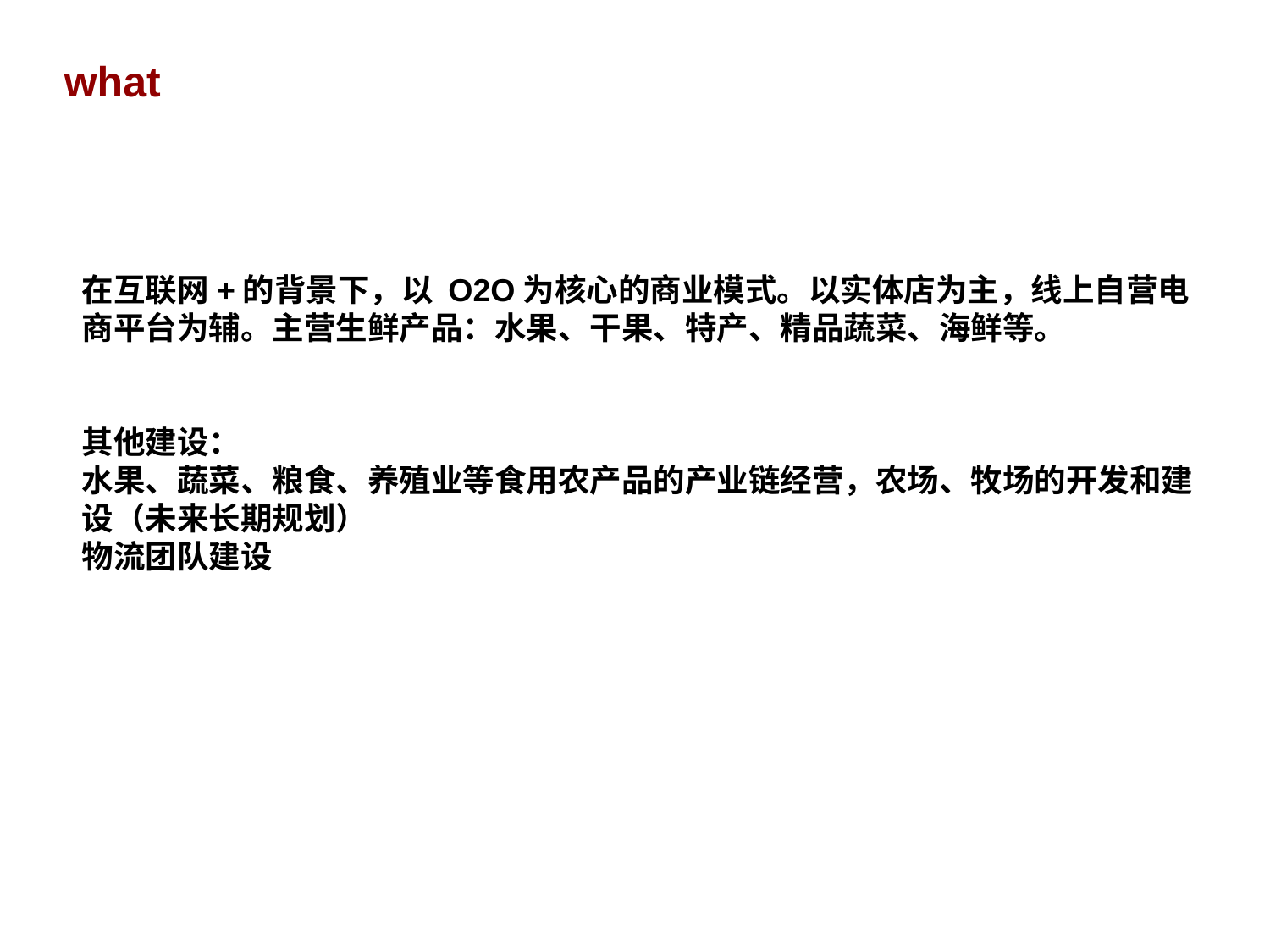

what

在互联网+的背景下，以 O2O为核心的商业模式。以实体店为主，线上自营电商平台为辅。主营生鲜产品：水果、干果、特产、精品蔬菜、海鲜等。

其他建设：
水果、蔬菜、粮食、养殖业等食用农产品的产业链经营，农场、牧场的开发和建设（未来长期规划）
物流团队建设